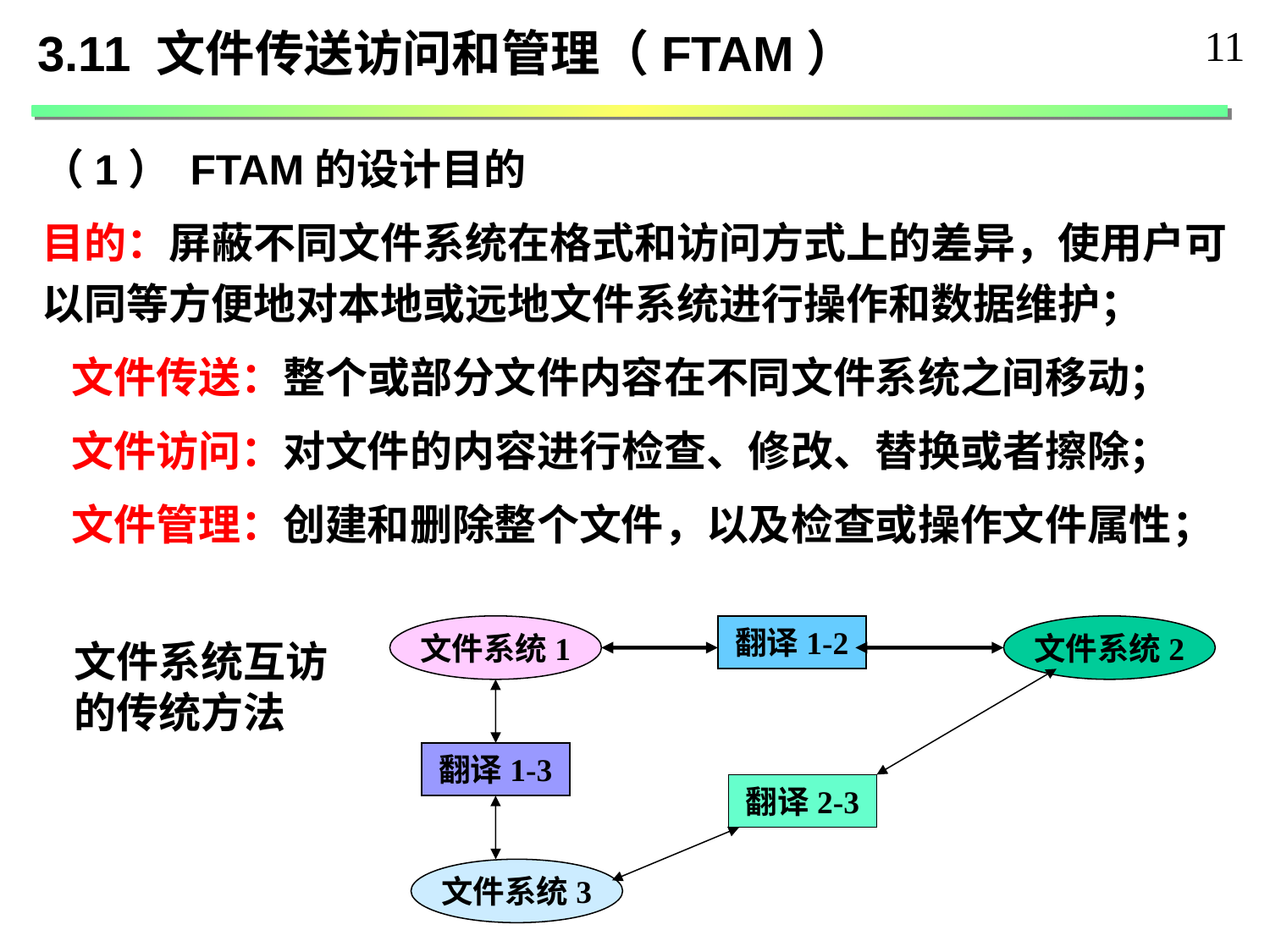

11
3.11 文件传送访问和管理（FTAM）

（1） FTAM的设计目的
目的：屏蔽不同文件系统在格式和访问方式上的差异，使用户可以同等方便地对本地或远地文件系统进行操作和数据维护；
  文件传送：整个或部分文件内容在不同文件系统之间移动；
  文件访问：对文件的内容进行检查、修改、替换或者擦除；
  文件管理：创建和删除整个文件，以及检查或操作文件属性；
文件系统1
翻译1-2
文件系统2

翻译1-3
翻译2-3

文件系统3
文件系统互访
的传统方法